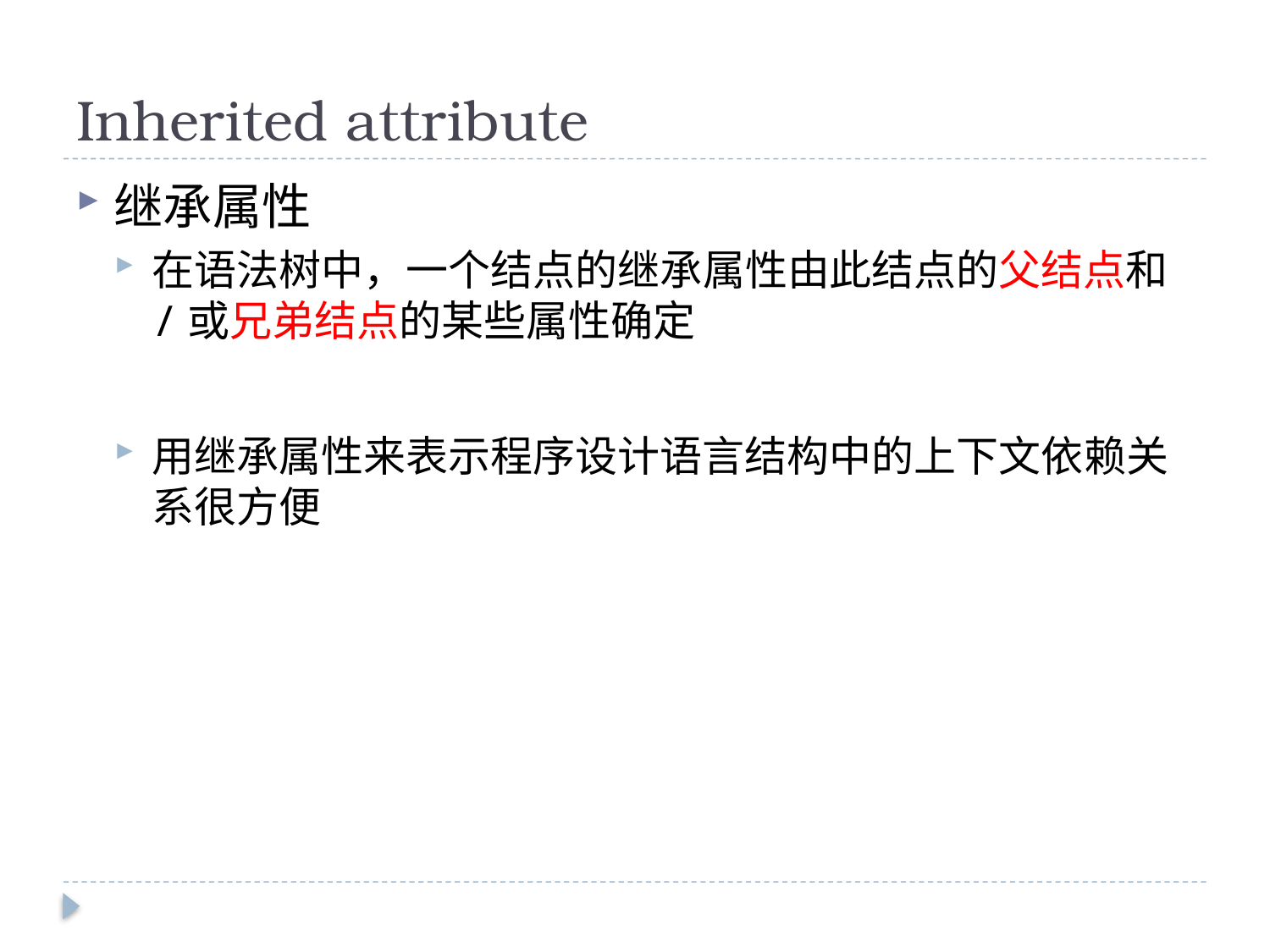

# Inherited attribute
继承属性
在语法树中，一个结点的继承属性由此结点的父结点和/或兄弟结点的某些属性确定

用继承属性来表示程序设计语言结构中的上下文依赖关系很方便

16